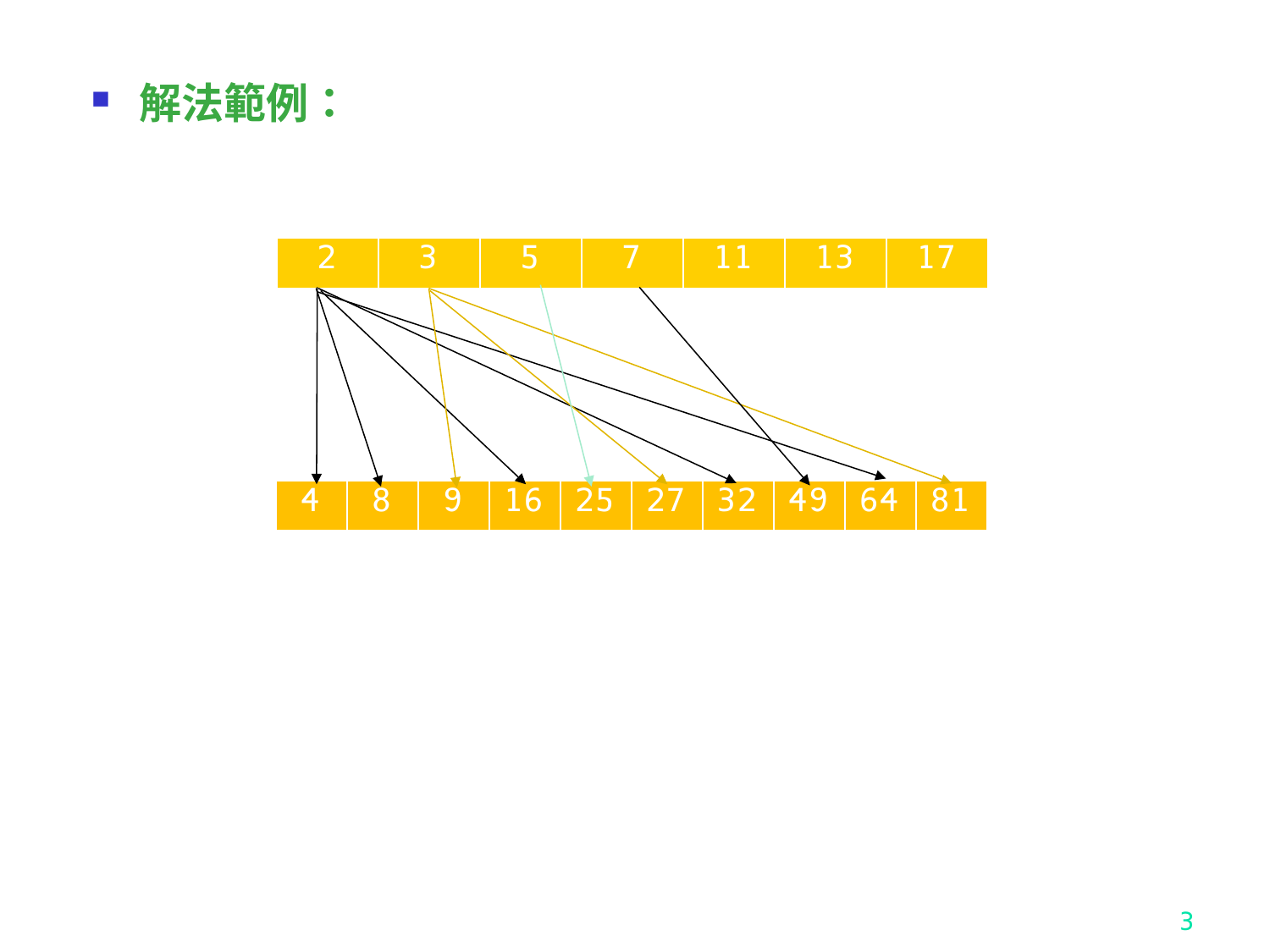

解法範例：

| 2 | 3 | 5 | 7 | 11 | 13 | 17 |
| --- | --- | --- | --- | --- | --- | --- |
| 4 | 8 | 9 | 16 | 25 | 27 | 32 | 49 | 64 | 81 |
| --- | --- | --- | --- | --- | --- | --- | --- | --- | --- |
3